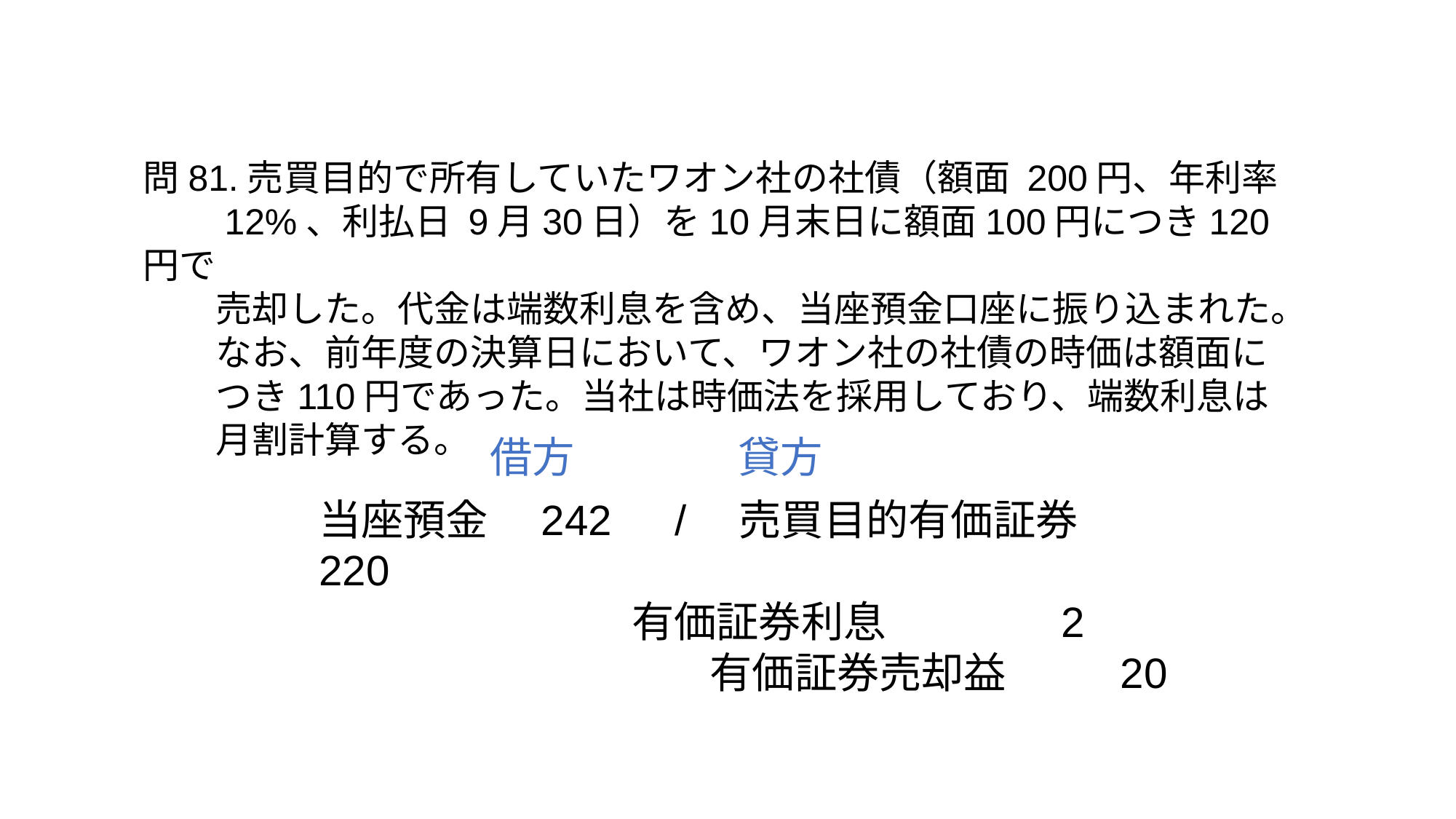

問81.売買目的で所有していたワオン社の社債（額面 200円、年利率
　　12%、利払日 9月30日）を10月末日に額面100円につき120円で
　　売却した。代金は端数利息を含め、当座預金口座に振り込まれた。
　　なお、前年度の決算日において、ワオン社の社債の時価は額面に
　　つき110円であった。当社は時価法を採用しており、端数利息は
　　月割計算する。
借方
貸方
当座預金　242　/　売買目的有価証券　220
                                有価証券利息　　　    2
　　　　　　　　　 有価証券売却益　　  20